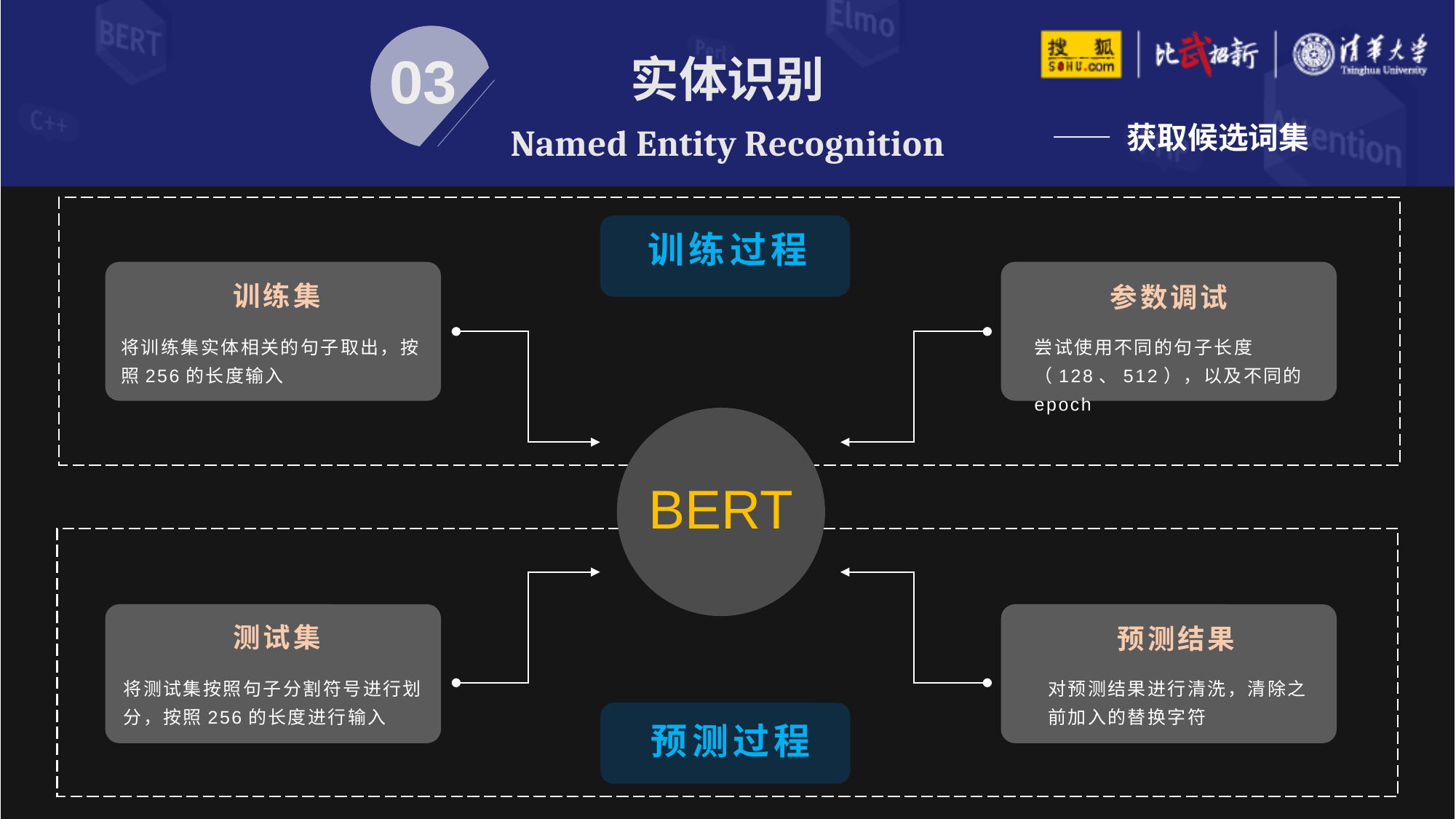

实体识别
Named Entity Recognition
03
—— 获取候选词集

训练过程

训练集
参数调试
将训练集实体相关的句子取出，按照256的长度输入
尝试使用不同的句子长度（128、512），以及不同的epoch

BERT

测试集
预测结果
将测试集按照句子分割符号进行划分，按照256的长度进行输入
对预测结果进行清洗，清除之前加入的替换字符

预测过程